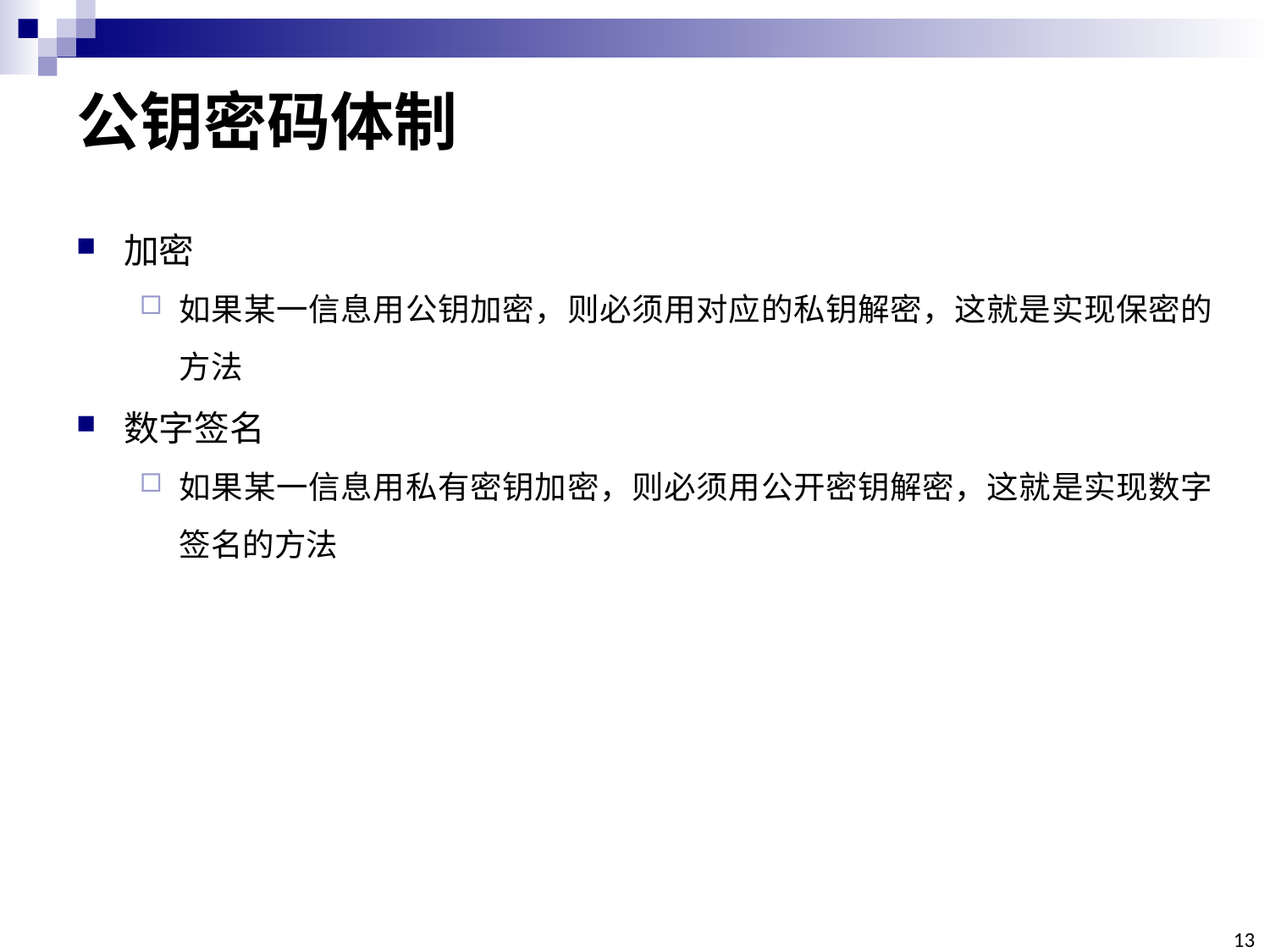

# 公钥密码体制
加密
如果某一信息用公钥加密，则必须用对应的私钥解密，这就是实现保密的方法
数字签名
如果某一信息用私有密钥加密，则必须用公开密钥解密，这就是实现数字签名的方法
13